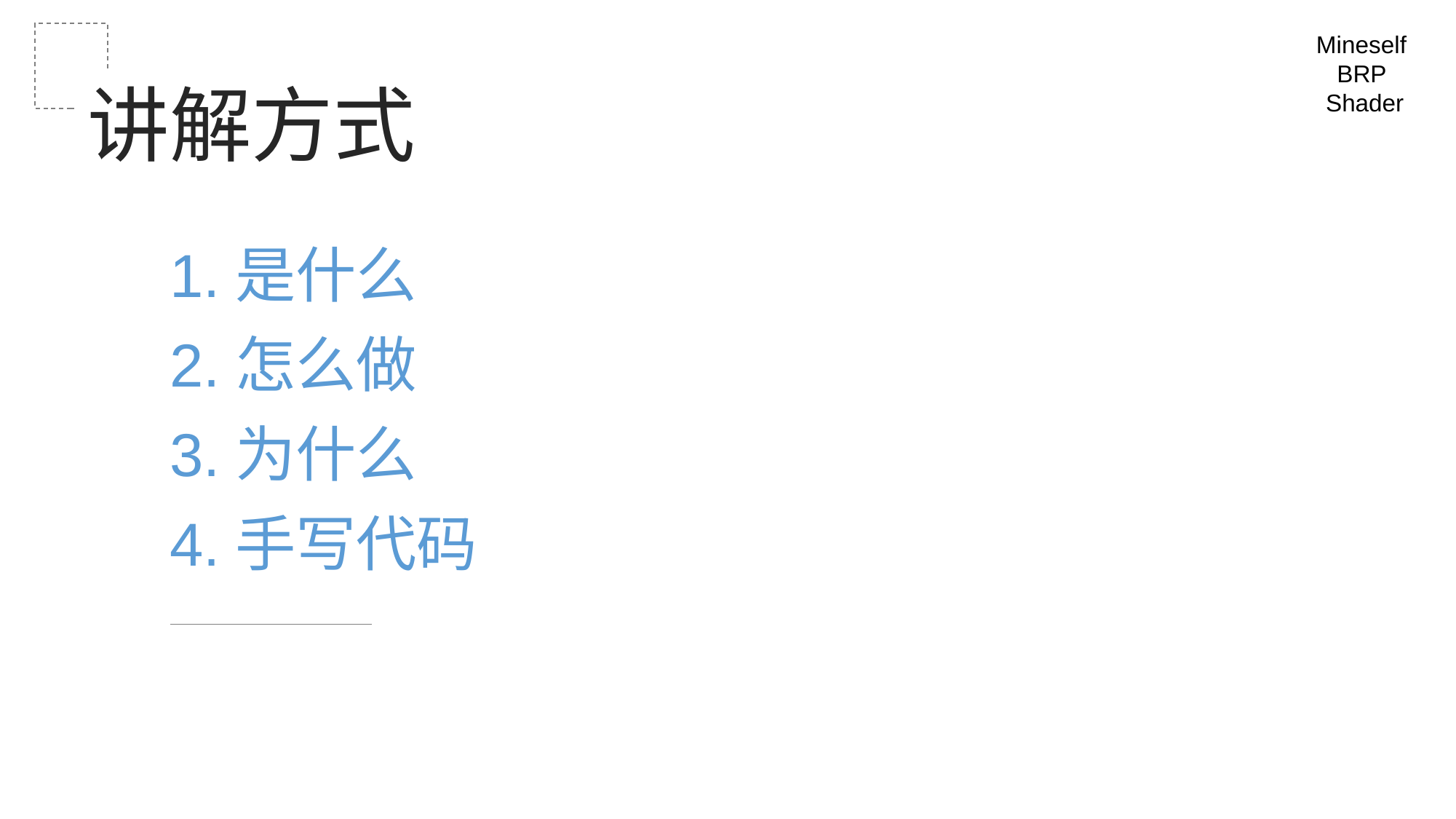

Mineself
BRP
Shader

讲解方式
1.是什么
2.怎么做
3.为什么
4.手写代码